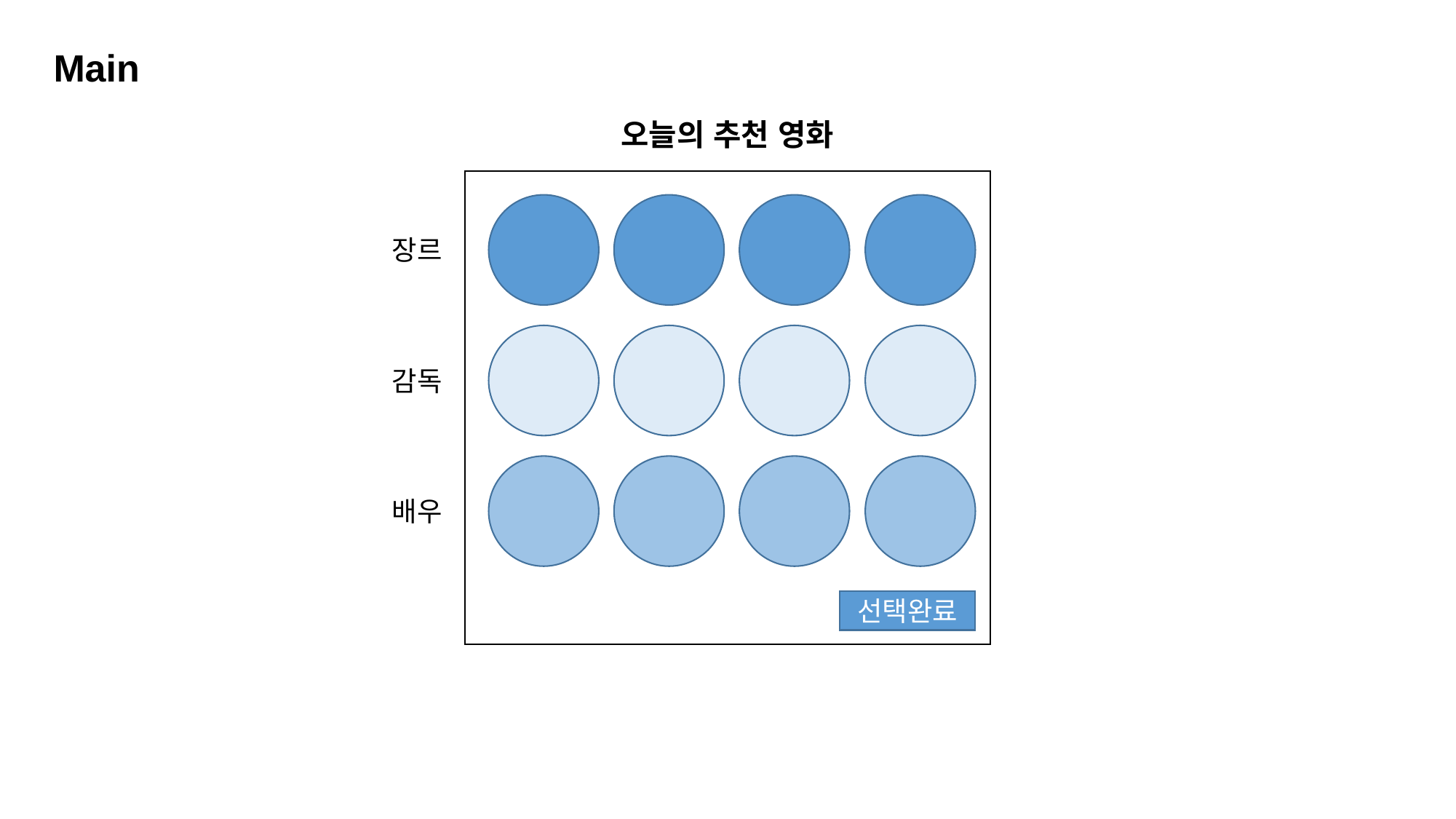

Main
오늘의 추천 영화

장르

감독

배우
선택완료